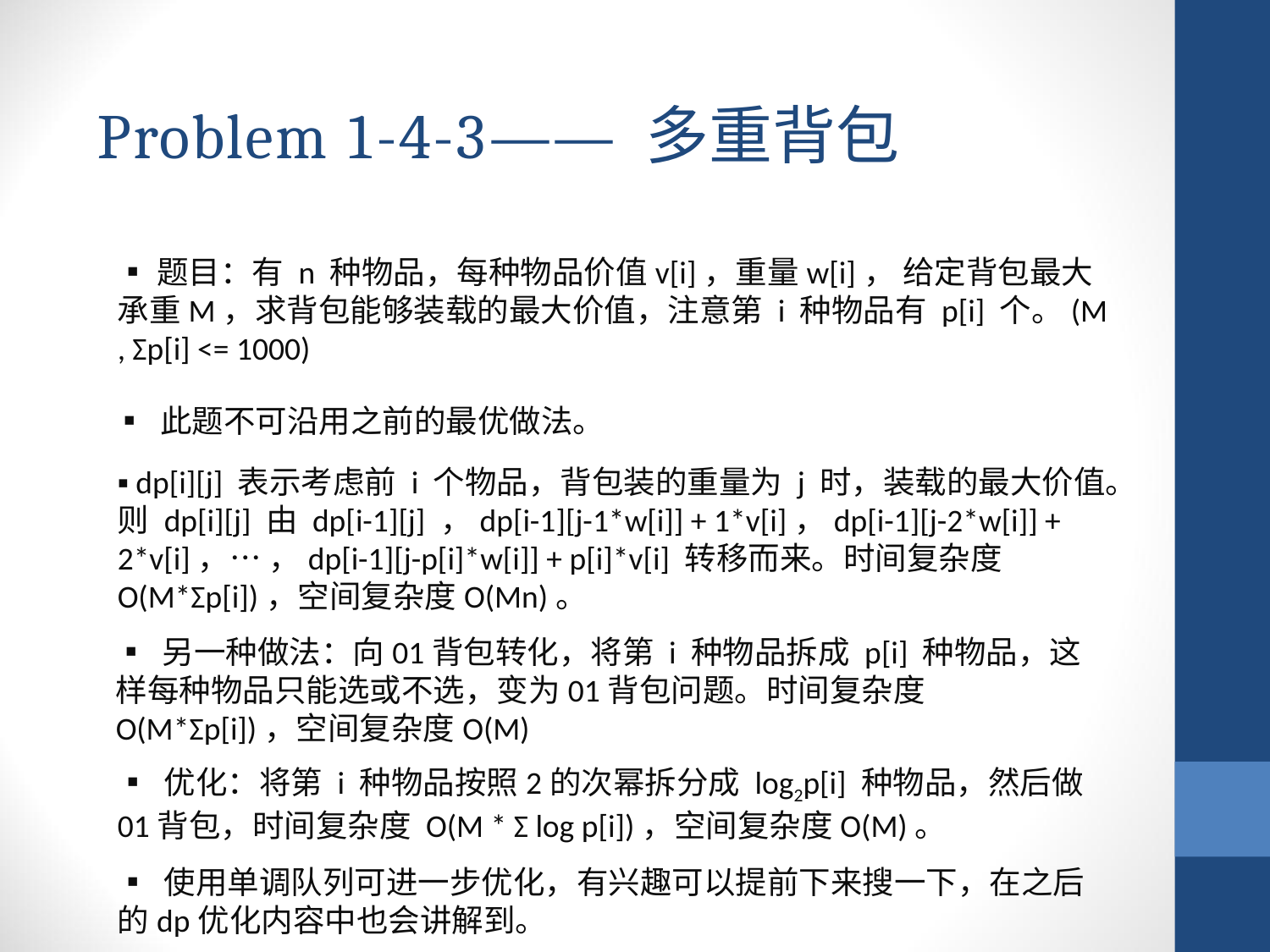

Problem 1-4-3—— 多重背包
▪题目：有 n 种物品，每种物品价值v[i]，重量w[i]， 给定背包最大承重M，求背包能够装载的最大价值，注意第 i 种物品有 p[i] 个。(M , Σp[i] <= 1000)
▪ 此题不可沿用之前的最优做法。
▪ dp[i][j] 表示考虑前 i 个物品，背包装的重量为 j 时，装载的最大价值。则 dp[i][j] 由 dp[i-1][j] ，dp[i-1][j-1*w[i]] + 1*v[i]，dp[i-1][j-2*w[i]] + 2*v[i]，… ，dp[i-1][j-p[i]*w[i]] + p[i]*v[i] 转移而来。时间复杂度O(M*Σp[i])，空间复杂度O(Mn)。
▪ 另一种做法：向01背包转化，将第 i 种物品拆成 p[i] 种物品，这样每种物品只能选或不选，变为01背包问题。时间复杂度O(M*Σp[i])，空间复杂度O(M)
▪ 优化：将第 i 种物品按照2的次幂拆分成 log2p[i] 种物品，然后做01背包，时间复杂度 O(M * Σ log p[i])，空间复杂度O(M)。
▪ 使用单调队列可进一步优化，有兴趣可以提前下来搜一下，在之后的dp优化内容中也会讲解到。